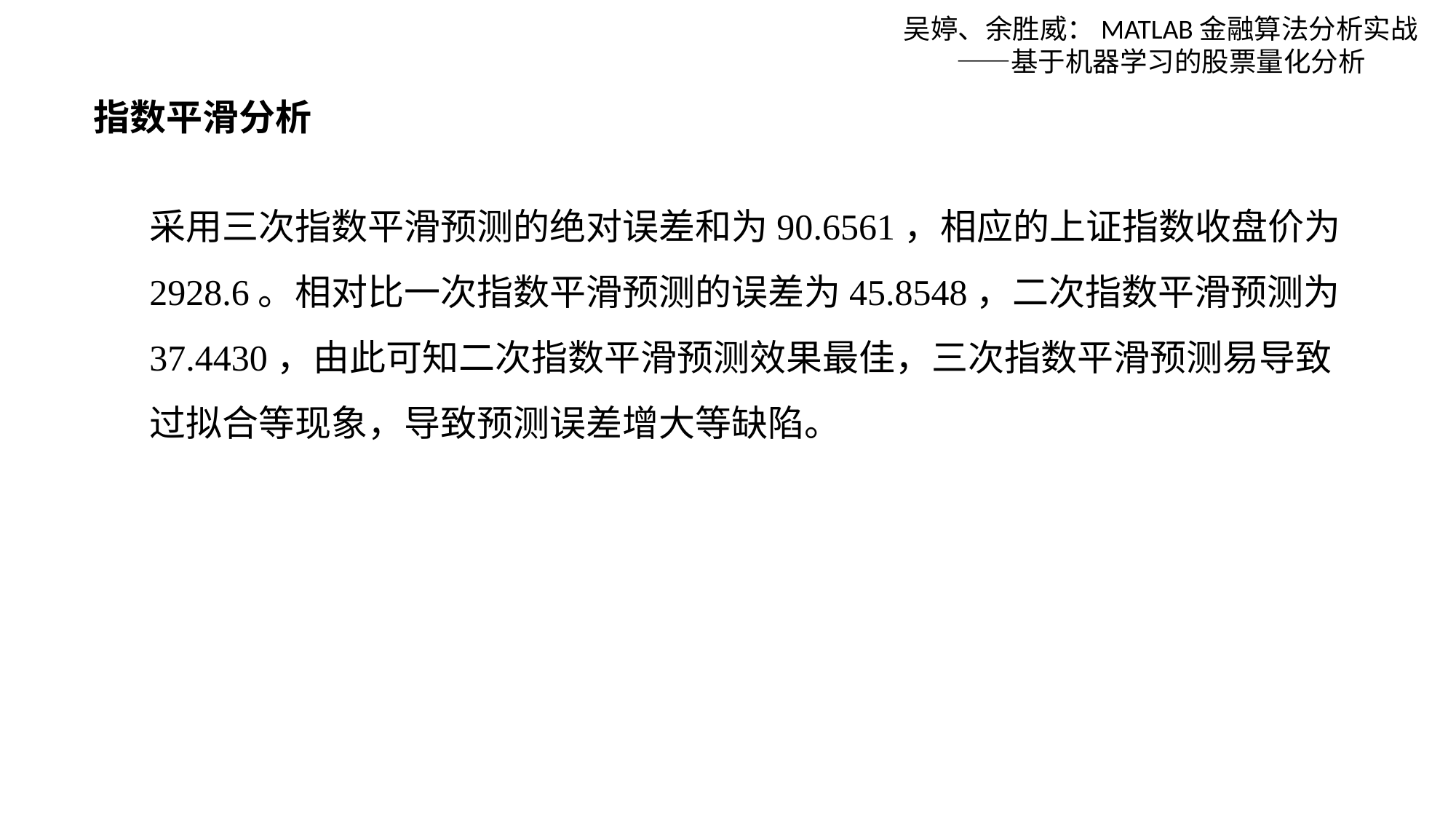

吴婷、余胜威：MATLAB金融算法分析实战——基于机器学习的股票量化分析
指数平滑分析
采用三次指数平滑预测的绝对误差和为90.6561，相应的上证指数收盘价为2928.6。相对比一次指数平滑预测的误差为45.8548，二次指数平滑预测为37.4430，由此可知二次指数平滑预测效果最佳，三次指数平滑预测易导致过拟合等现象，导致预测误差增大等缺陷。